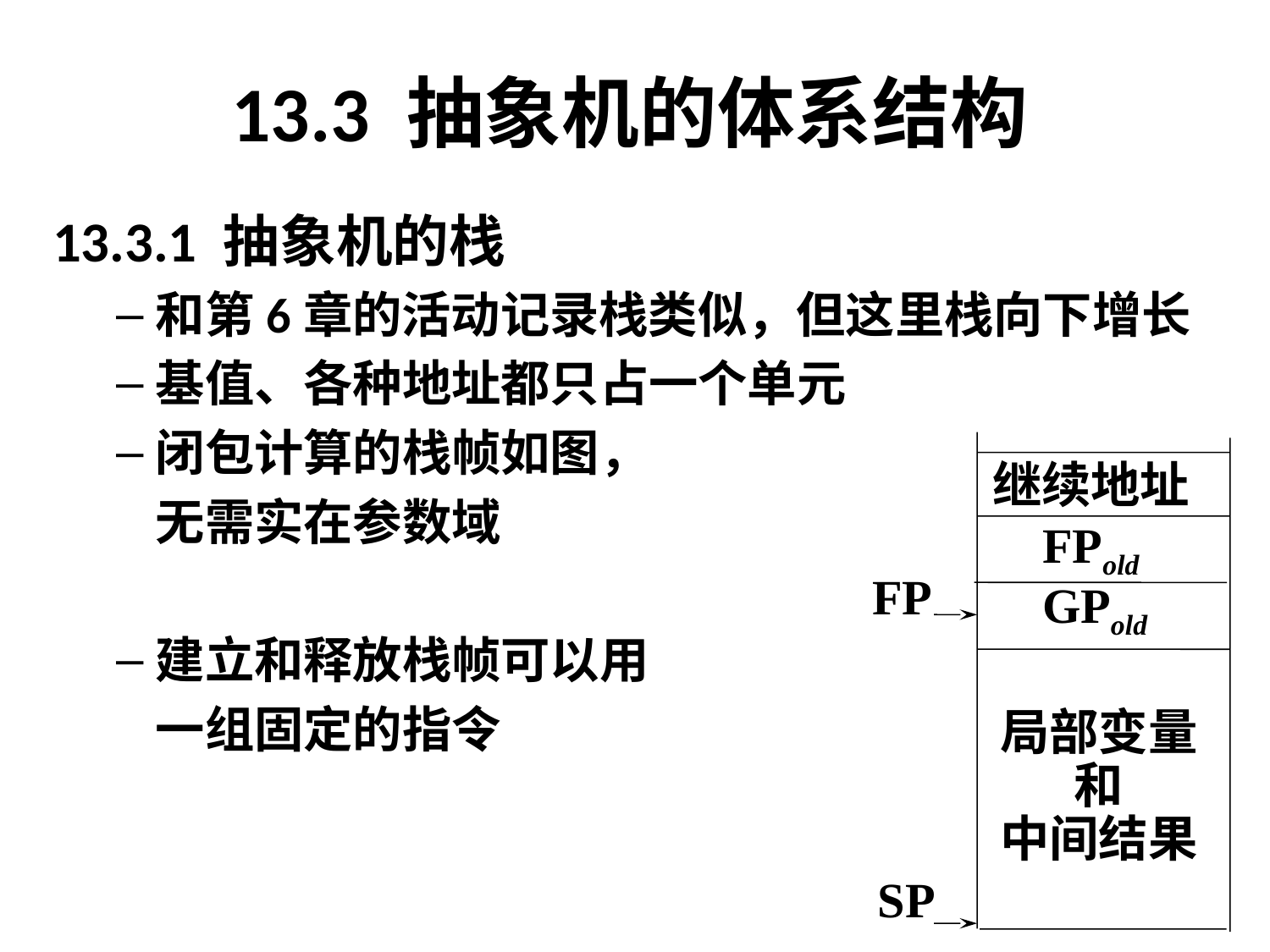

# 13.3 抽象机的体系结构
13.3.1 抽象机的栈
和第6章的活动记录栈类似，但这里栈向下增长
基值、各种地址都只占一个单元
闭包计算的栈帧如图，
	无需实在参数域

建立和释放栈帧可以用
	一组固定的指令

继续地址

FPold

FP
GPold

局部变量
和
中间结果
SP